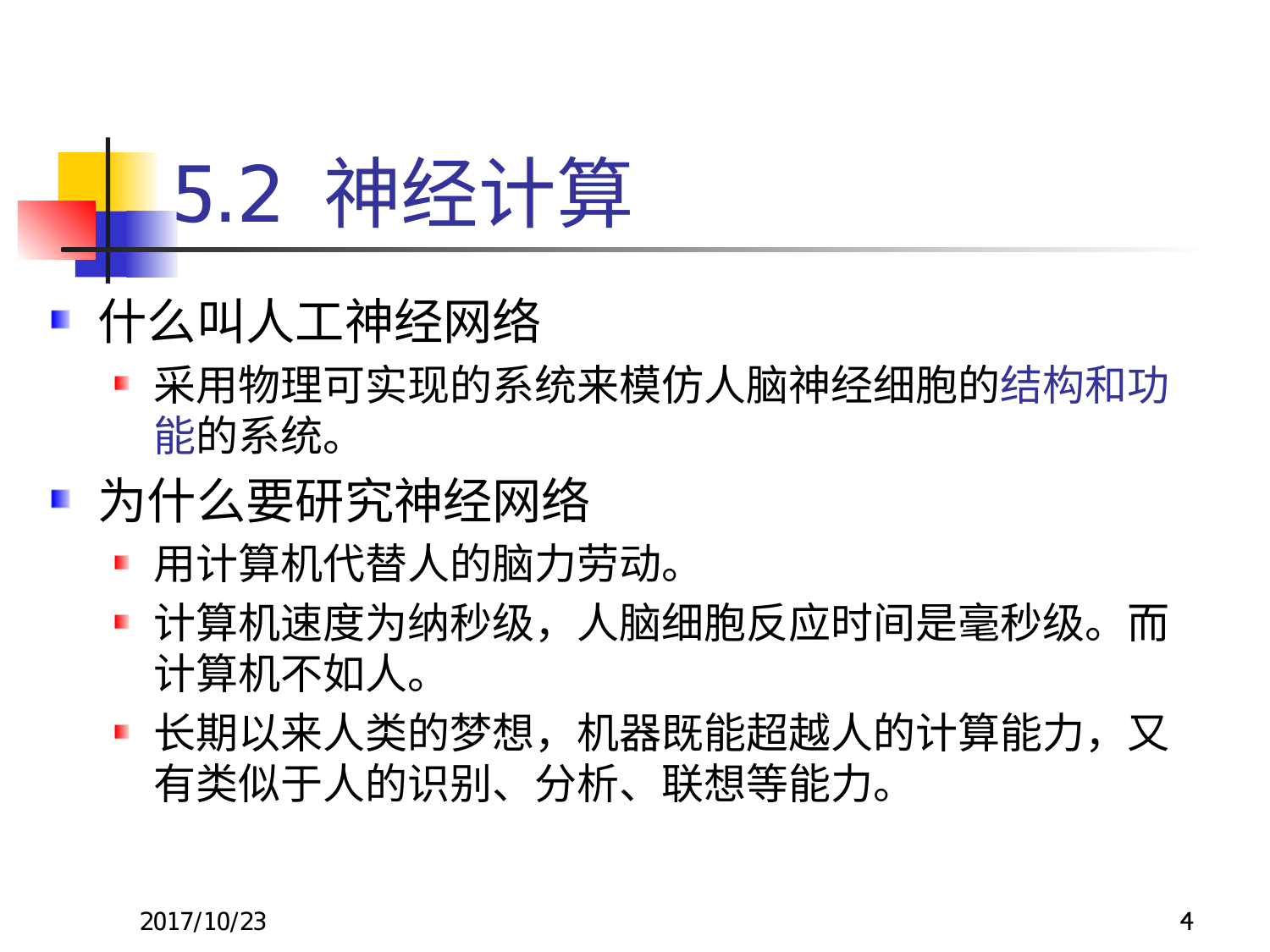

# 5.2 神经计算
什么叫人工神经网络
采用物理可实现的系统来模仿人脑神经细胞的结构和功能的系统。
为什么要研究神经网络
用计算机代替人的脑力劳动。
计算机速度为纳秒级，人脑细胞反应时间是毫秒级。而计算机不如人。
长期以来人类的梦想，机器既能超越人的计算能力，又有类似于人的识别、分析、联想等能力。
2017/10/23
4